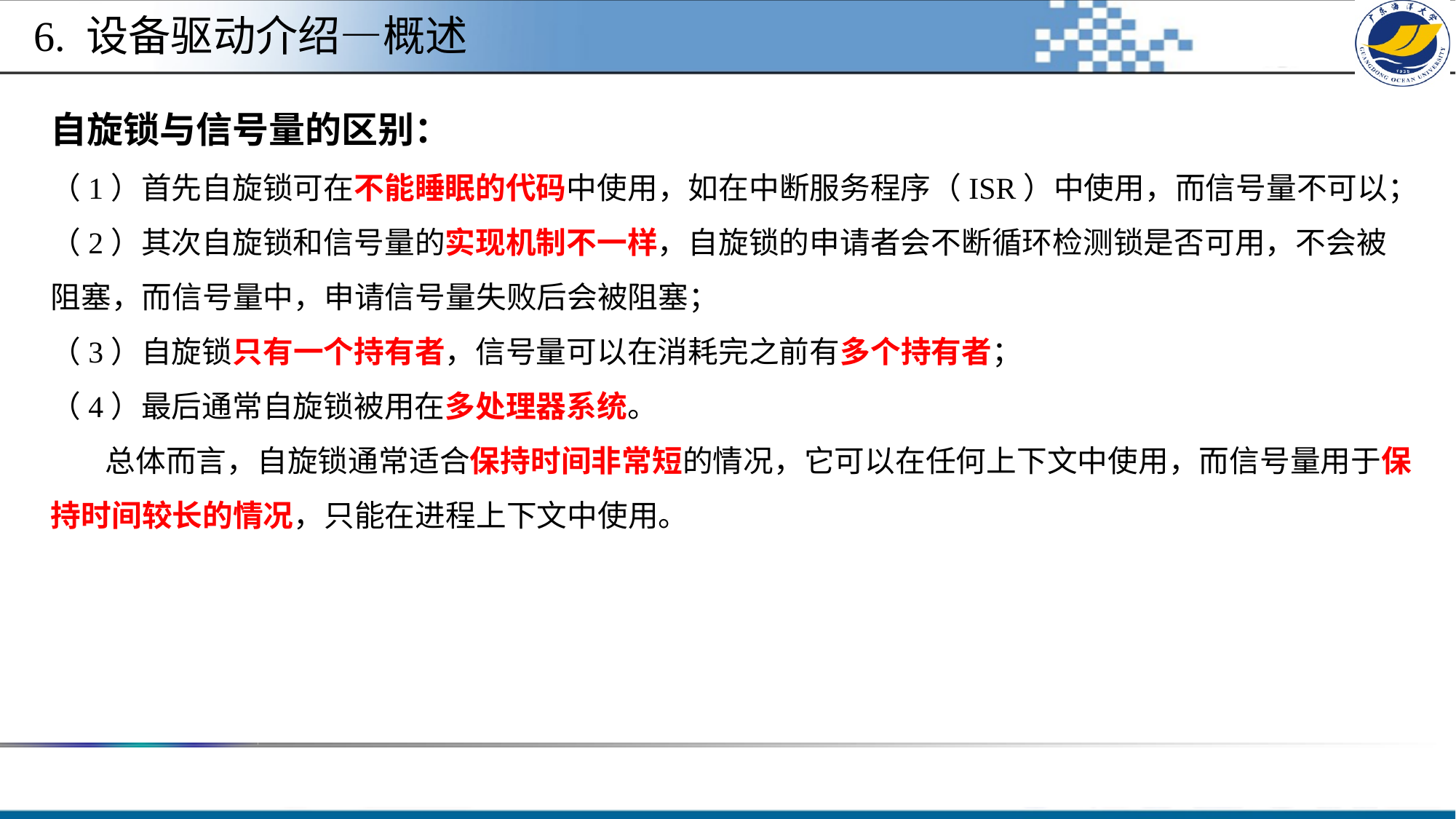

6. 设备驱动介绍—概述

自旋锁与信号量的区别：
（1）首先自旋锁可在不能睡眠的代码中使用，如在中断服务程序（ISR）中使用，而信号量不可以；
（2）其次自旋锁和信号量的实现机制不一样，自旋锁的申请者会不断循环检测锁是否可用，不会被阻塞，而信号量中，申请信号量失败后会被阻塞；
（3）自旋锁只有一个持有者，信号量可以在消耗完之前有多个持有者；
（4）最后通常自旋锁被用在多处理器系统。
总体而言，自旋锁通常适合保持时间非常短的情况，它可以在任何上下文中使用，而信号量用于保持时间较长的情况，只能在进程上下文中使用。